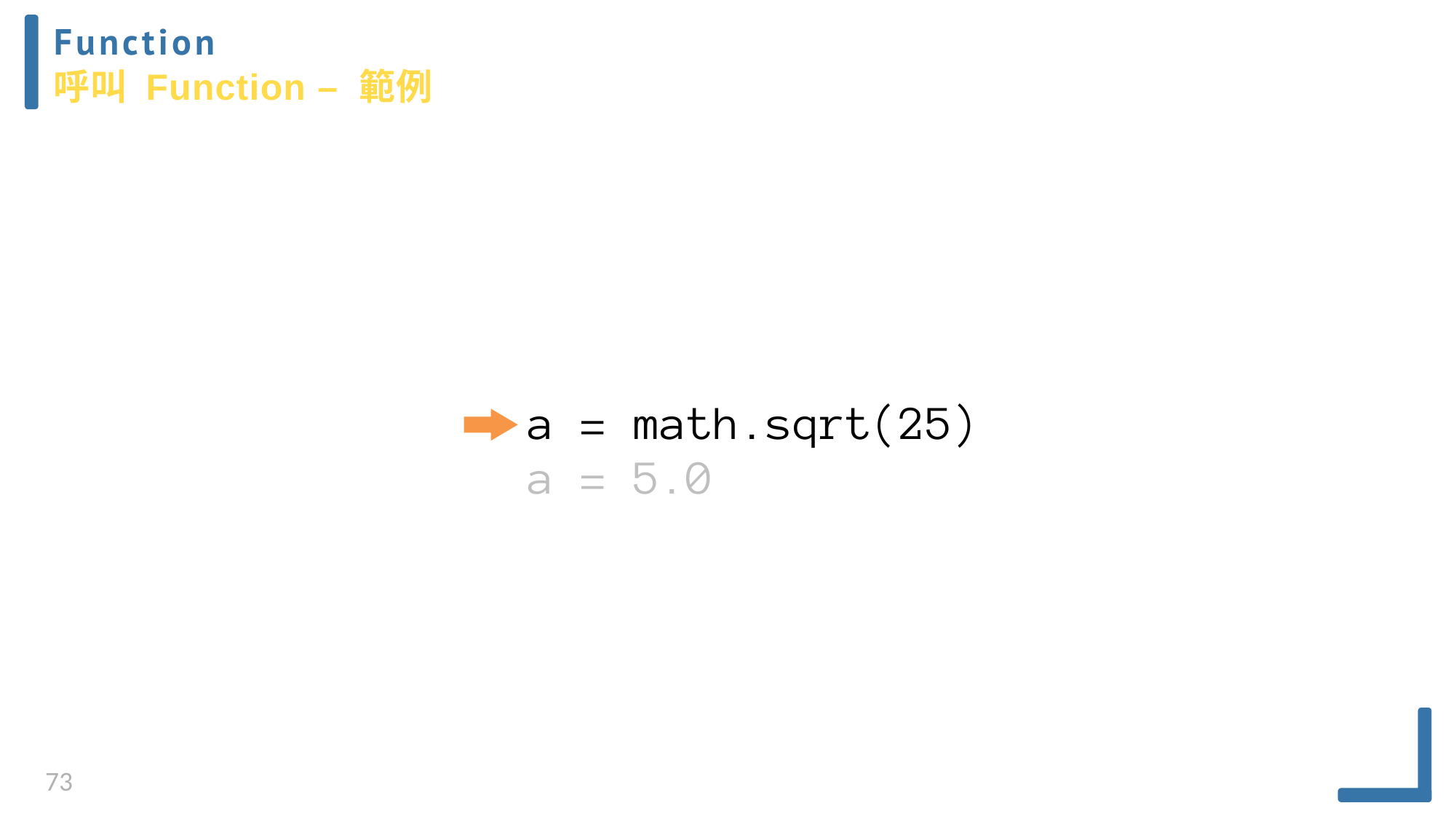

Function
呼叫 Function – 範例
a = math.sqrt(25)

a = 5.0

73